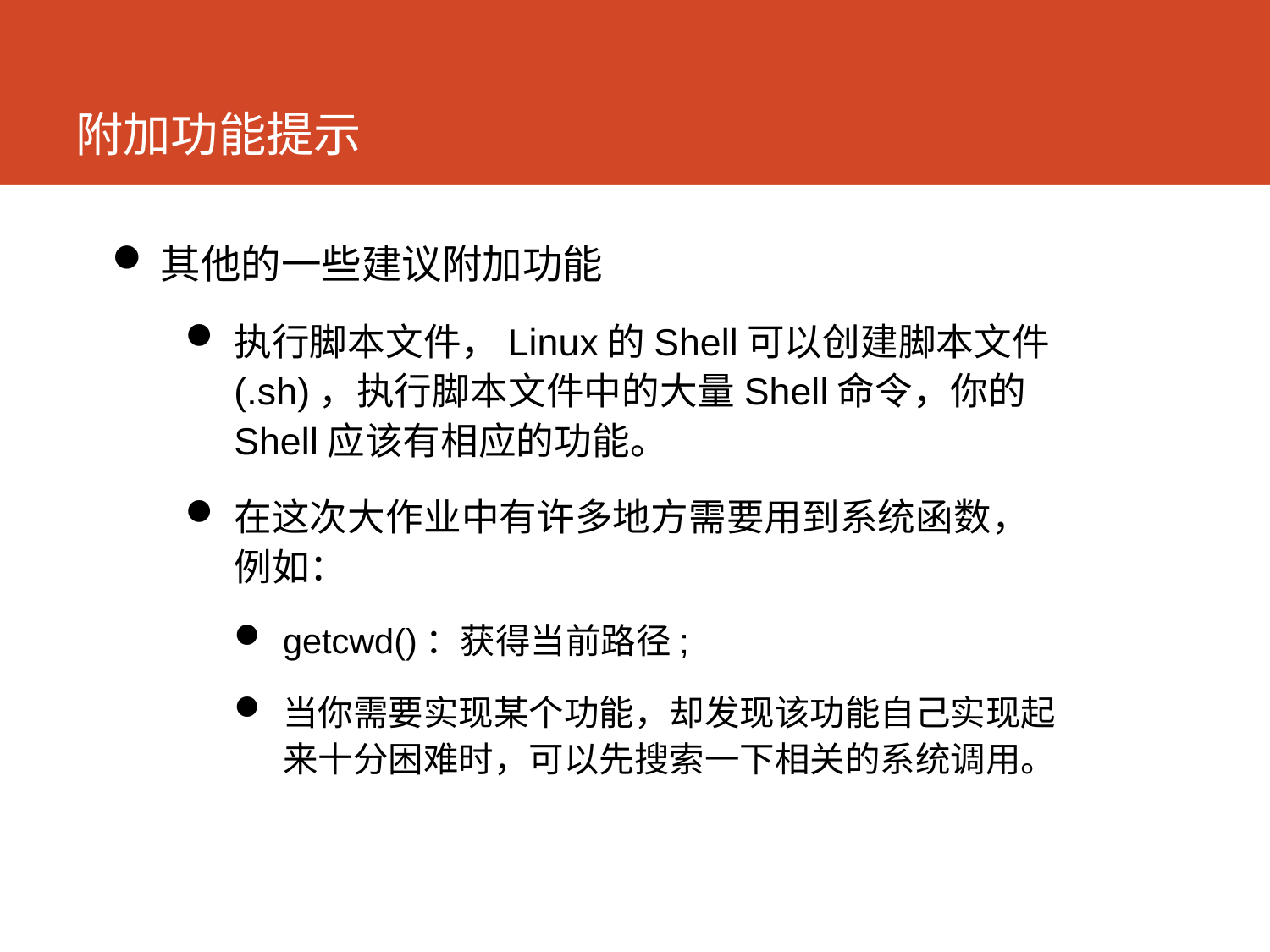

# 附加功能提示
其他的一些建议附加功能
执行脚本文件，Linux的Shell可以创建脚本文件(.sh)，执行脚本文件中的大量Shell命令，你的Shell应该有相应的功能。
在这次大作业中有许多地方需要用到系统函数，例如：
getcwd()：获得当前路径;
当你需要实现某个功能，却发现该功能自己实现起来十分困难时，可以先搜索一下相关的系统调用。